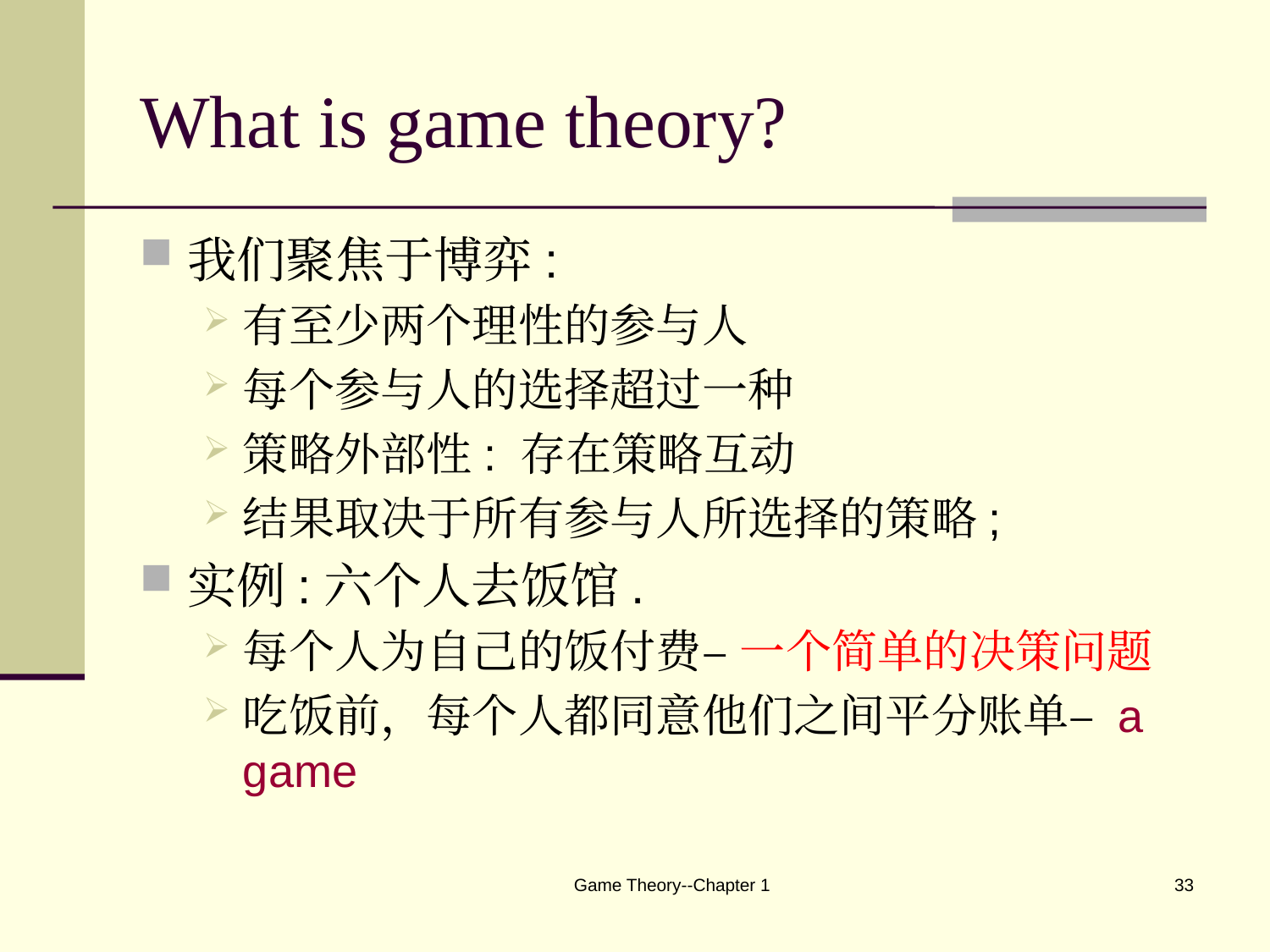

# What is game theory?
我们聚焦于博弈:
有至少两个理性的参与人
每个参与人的选择超过一种
策略外部性: 存在策略互动
结果取决于所有参与人所选择的策略;
实例:六个人去饭馆.
每个人为自己的饭付费– 一个简单的决策问题
吃饭前，每个人都同意他们之间平分账单– a game
Game Theory--Chapter 1
33